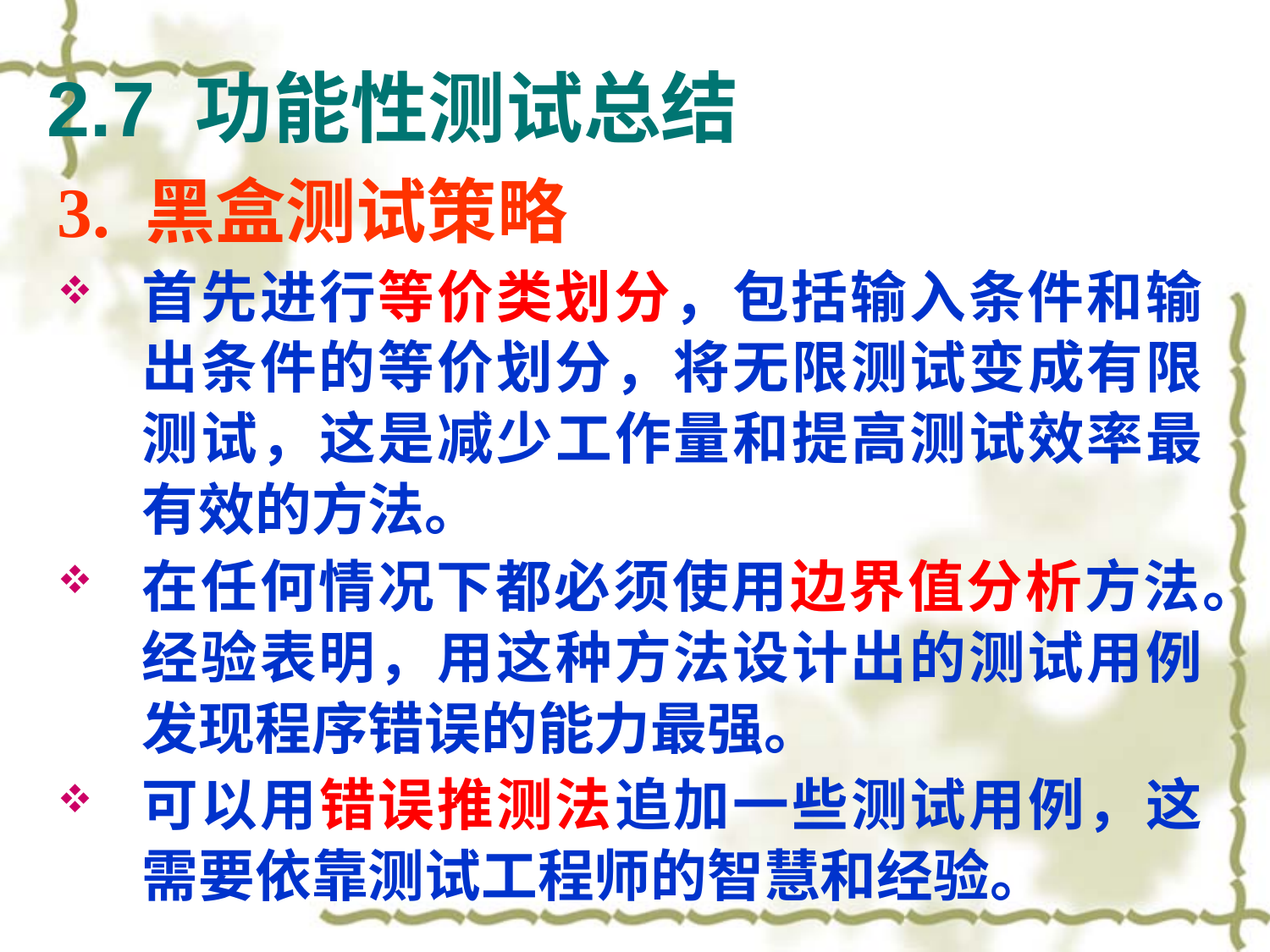

# 2.7 功能性测试总结
3. 黑盒测试策略
首先进行等价类划分，包括输入条件和输出条件的等价划分，将无限测试变成有限测试，这是减少工作量和提高测试效率最有效的方法。
在任何情况下都必须使用边界值分析方法。经验表明，用这种方法设计出的测试用例发现程序错误的能力最强。
可以用错误推测法追加一些测试用例，这需要依靠测试工程师的智慧和经验。